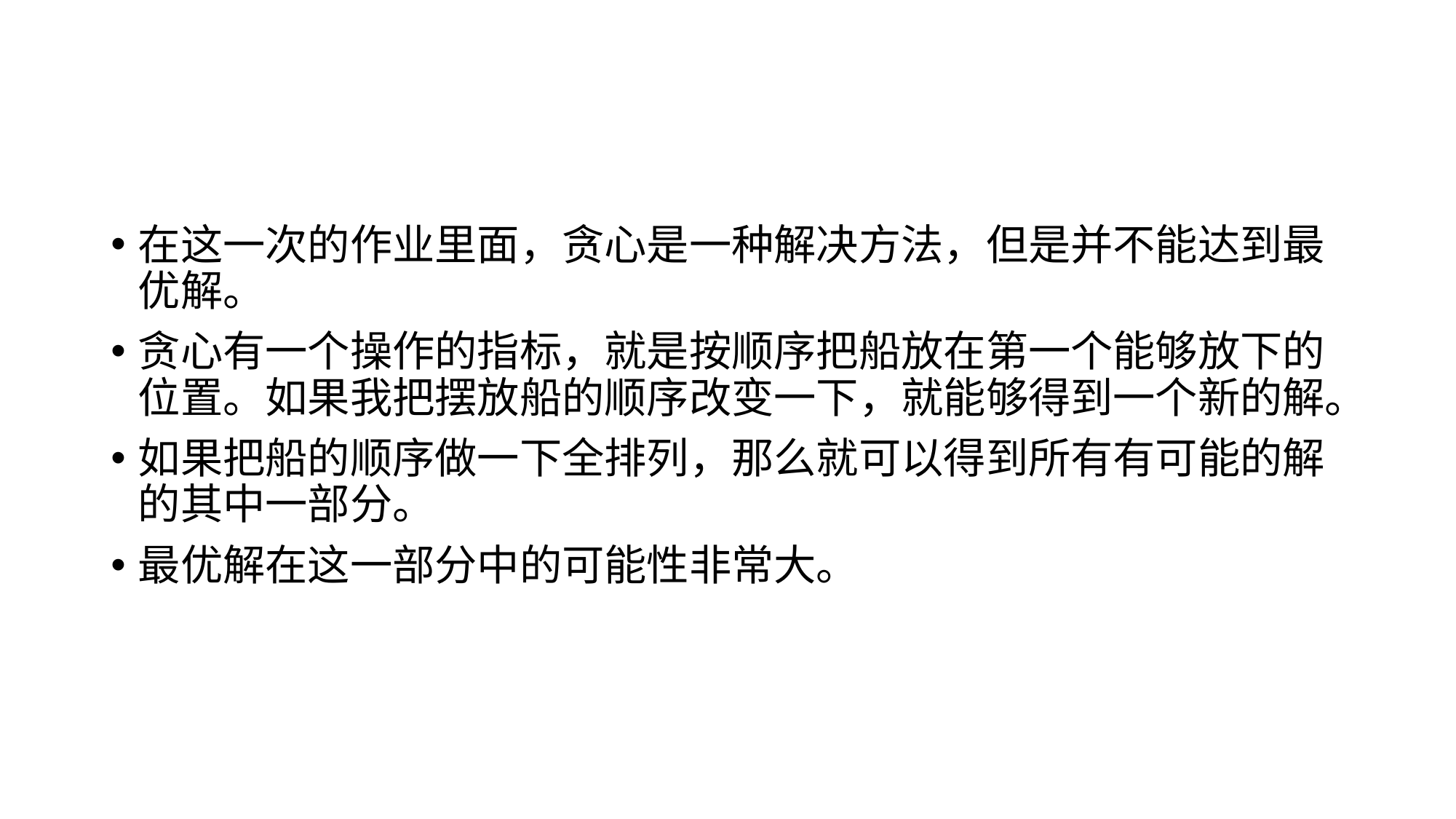

#
在这一次的作业里面，贪心是一种解决方法，但是并不能达到最优解。
贪心有一个操作的指标，就是按顺序把船放在第一个能够放下的位置。如果我把摆放船的顺序改变一下，就能够得到一个新的解。
如果把船的顺序做一下全排列，那么就可以得到所有有可能的解的其中一部分。
最优解在这一部分中的可能性非常大。